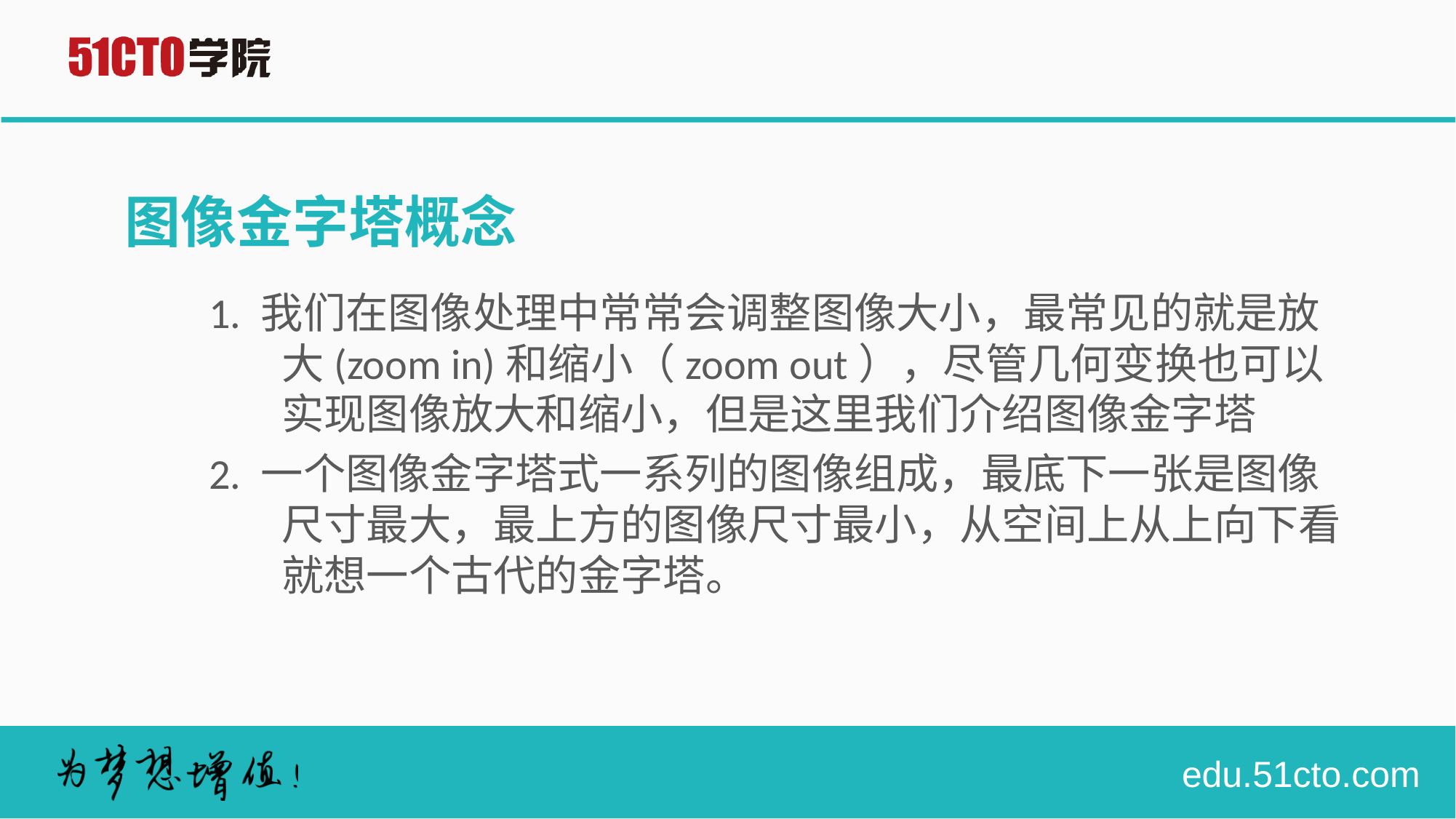

# 图像金字塔概念
1. 我们在图像处理中常常会调整图像大小，最常见的就是放大(zoom in)和缩小（zoom out），尽管几何变换也可以实现图像放大和缩小，但是这里我们介绍图像金字塔
2. 一个图像金字塔式一系列的图像组成，最底下一张是图像尺寸最大，最上方的图像尺寸最小，从空间上从上向下看就想一个古代的金字塔。